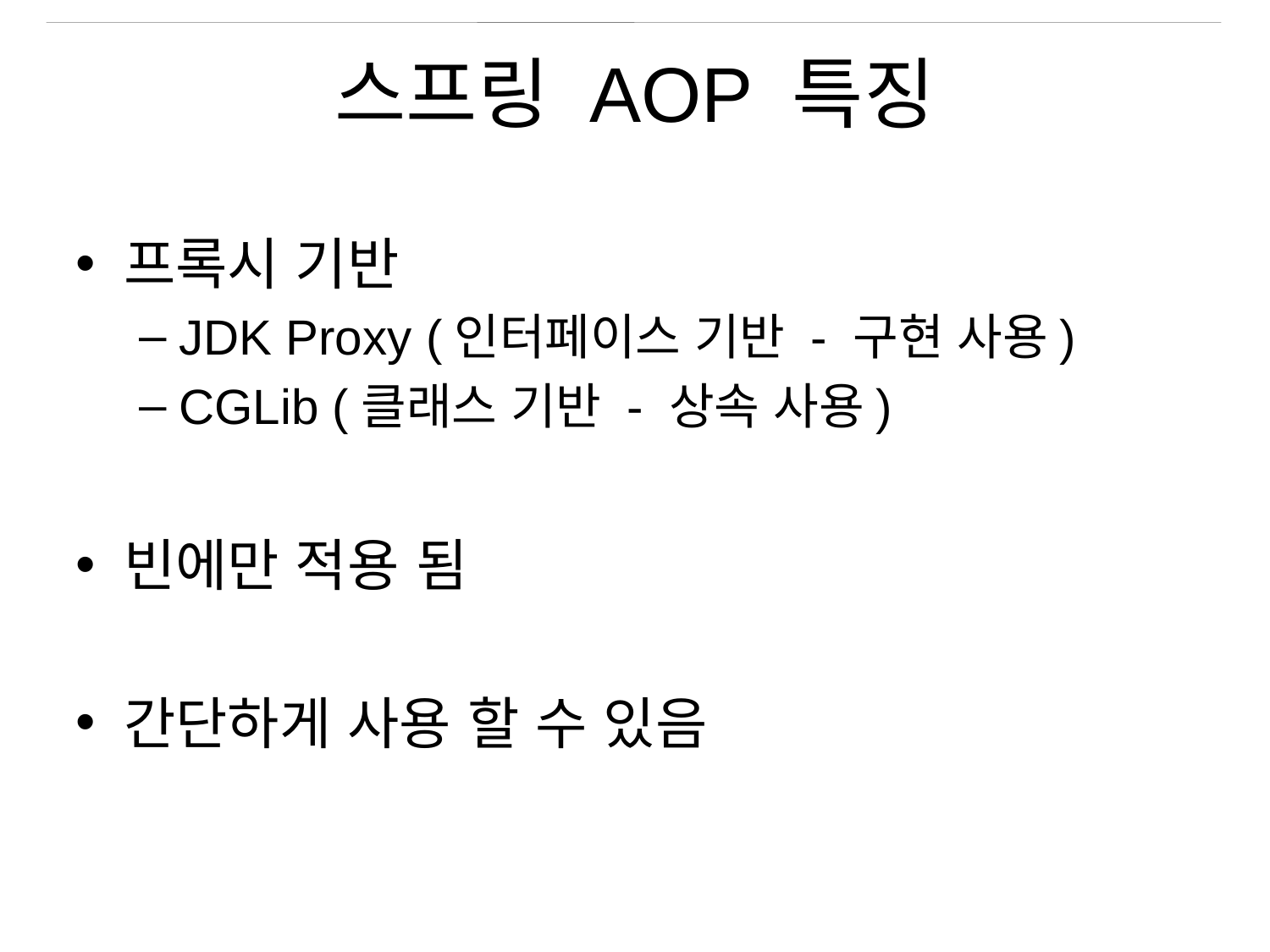

# 스프링 AOP 특징
프록시 기반
JDK Proxy (인터페이스 기반 - 구현 사용)
CGLib (클래스 기반 - 상속 사용)

빈에만 적용 됨

간단하게 사용 할 수 있음